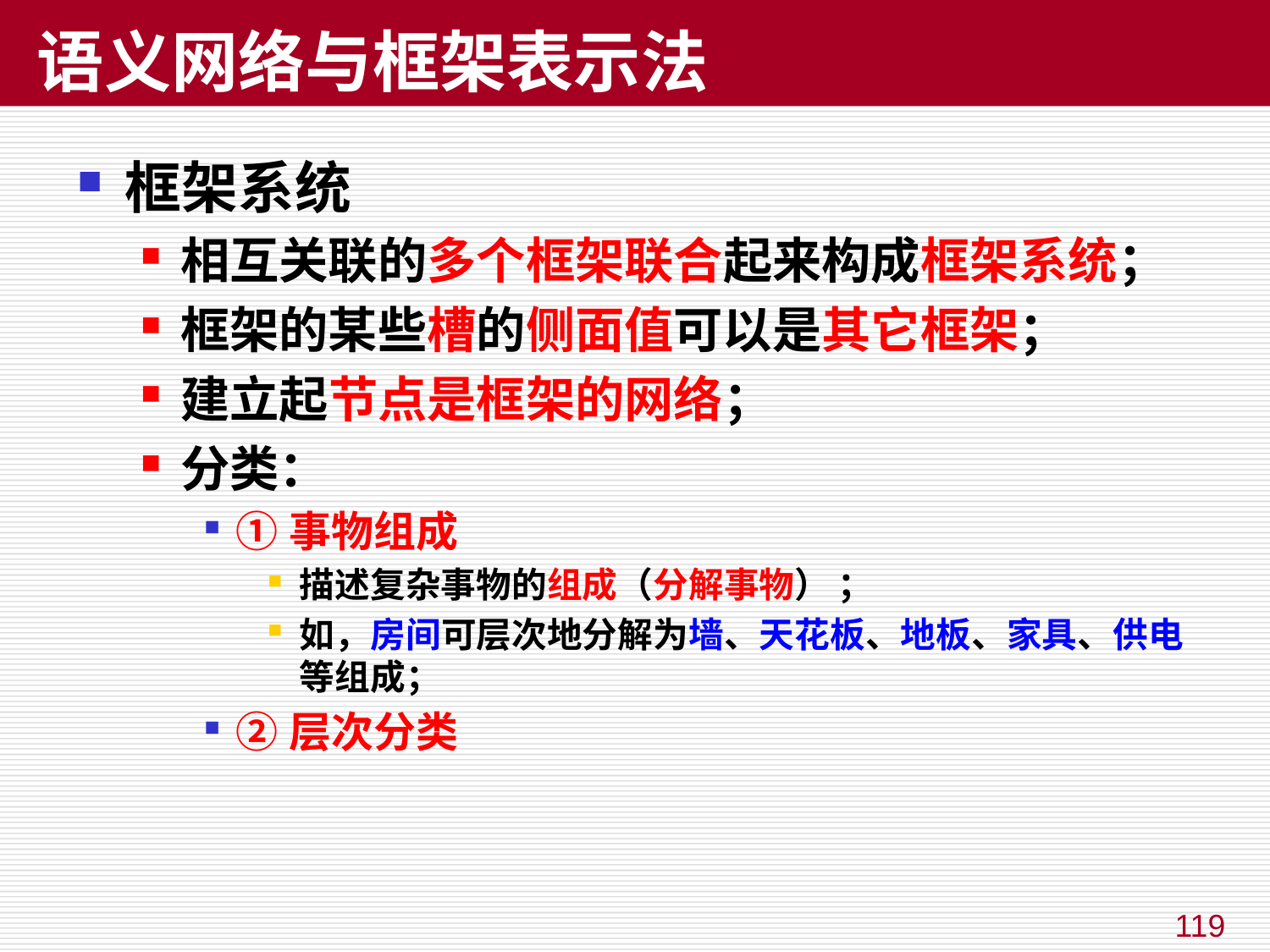

# 语义网络与框架表示法
框架系统
相互关联的多个框架联合起来构成框架系统；
框架的某些槽的侧面值可以是其它框架；
建立起节点是框架的网络；
分类：
①事物组成
描述复杂事物的组成（分解事物） ；
如，房间可层次地分解为墙、天花板、地板、家具、供电等组成；
②层次分类
119